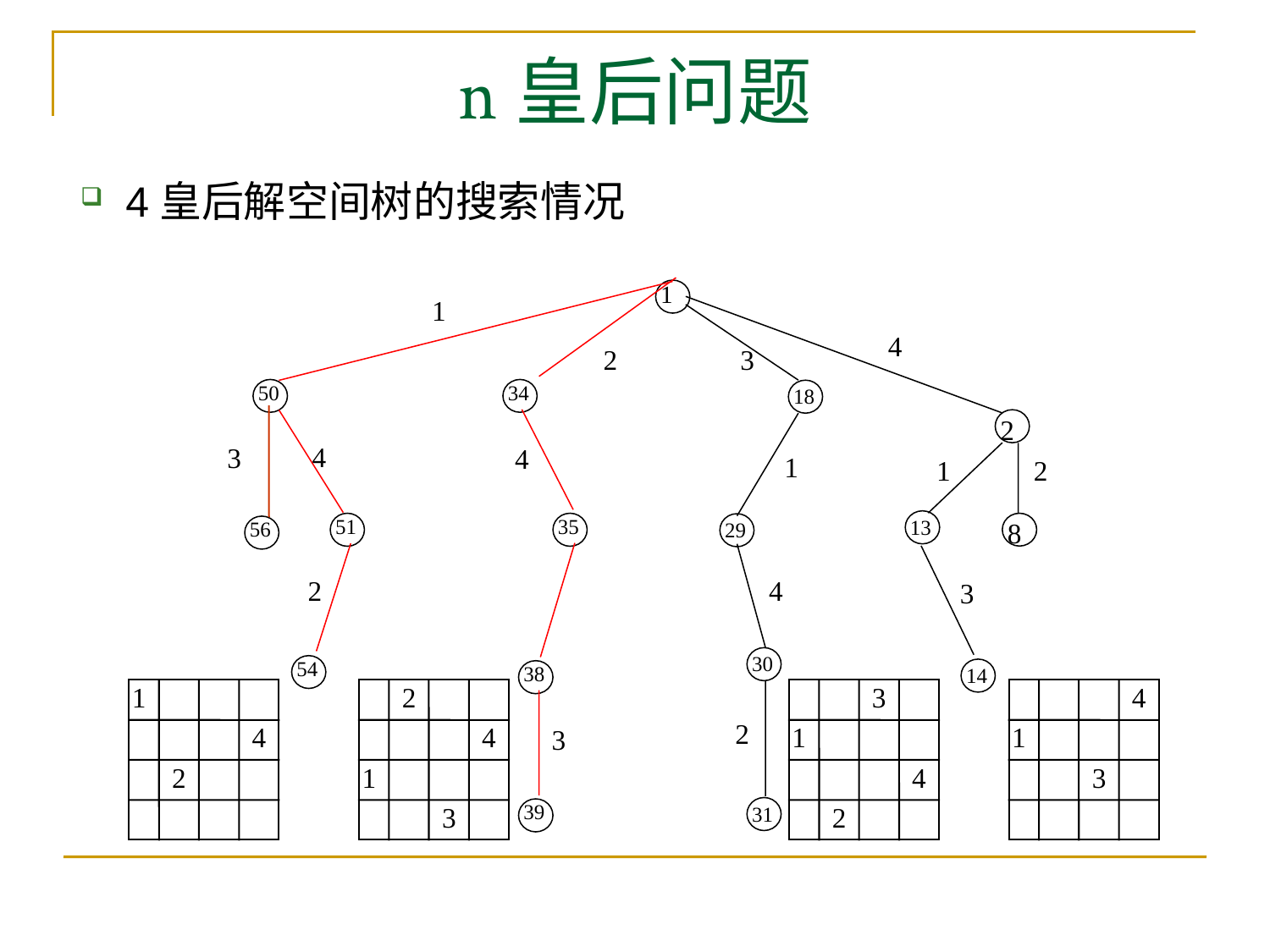

# n皇后问题
4皇后解空间树的搜索情况

1
50
34
18
2
13
51
35
8
29
56
30
54
14
38
31
39
1
4
2
3
4
4
3
1
1
2
3
4
2
2
3

1

4

2

2

4
1

3

3

1

4

2

4
1

3